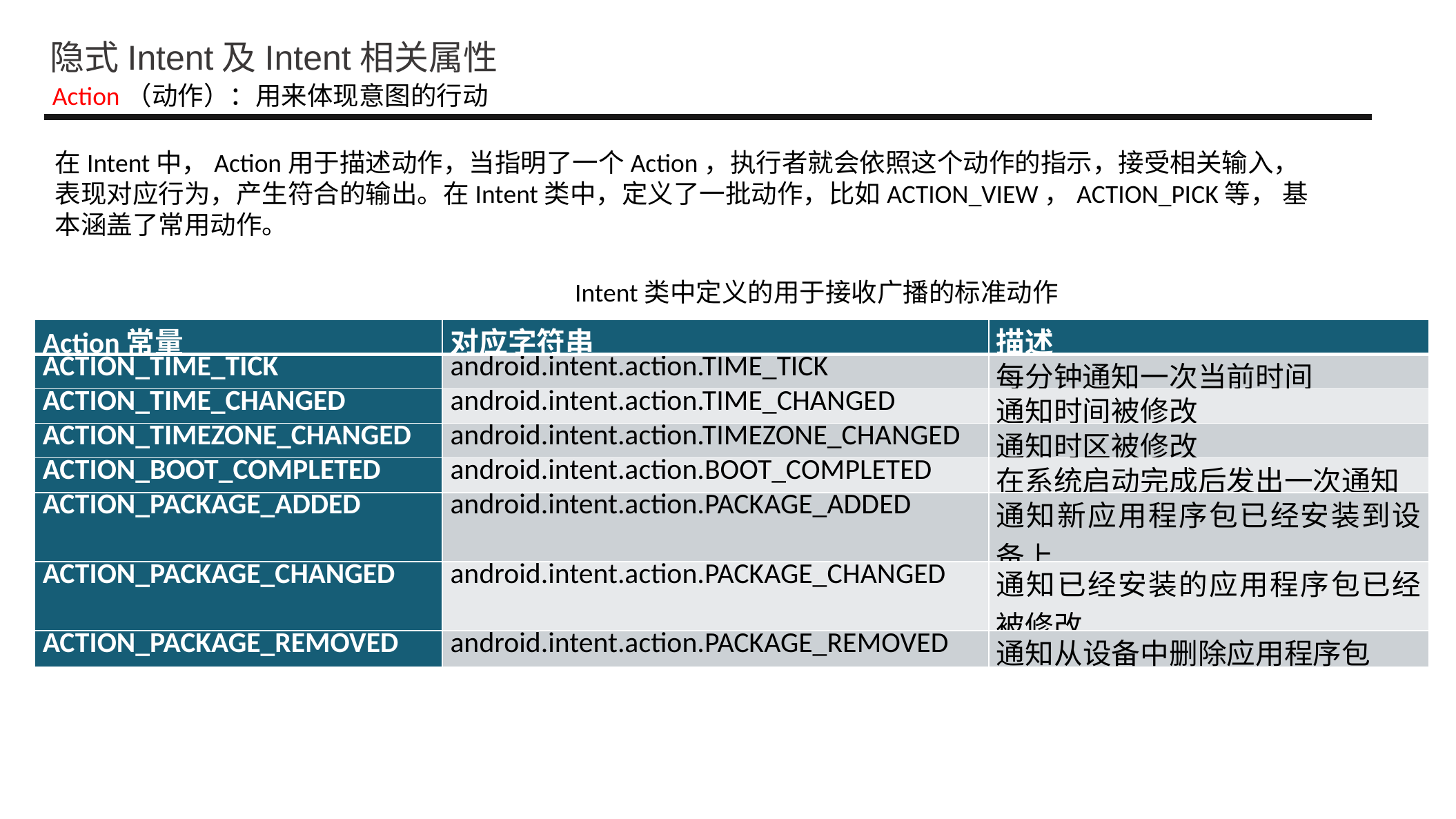

隐式Intent及Intent相关属性
Action（动作）：用来体现意图的行动
在Intent中，Action用于描述动作，当指明了一个Action，执行者就会依照这个动作的指示，接受相关输入，表现对应行为，产生符合的输出。在Intent类中，定义了一批动作，比如ACTION_VIEW，ACTION_PICK等， 基本涵盖了常用动作。
Intent类中定义的用于接收广播的标准动作
| Action常量 | 对应字符串 | 描述 |
| --- | --- | --- |
| ACTION\_TIME\_TICK | android.intent.action.TIME\_TICK | 每分钟通知一次当前时间 |
| ACTION\_TIME\_CHANGED | android.intent.action.TIME\_CHANGED | 通知时间被修改 |
| ACTION\_TIMEZONE\_CHANGED | android.intent.action.TIMEZONE\_CHANGED | 通知时区被修改 |
| ACTION\_BOOT\_COMPLETED | android.intent.action.BOOT\_COMPLETED | 在系统启动完成后发出一次通知 |
| ACTION\_PACKAGE\_ADDED | android.intent.action.PACKAGE\_ADDED | 通知新应用程序包已经安装到设备上 |
| ACTION\_PACKAGE\_CHANGED | android.intent.action.PACKAGE\_CHANGED | 通知已经安装的应用程序包已经被修改 |
| ACTION\_PACKAGE\_REMOVED | android.intent.action.PACKAGE\_REMOVED | 通知从设备中删除应用程序包 |